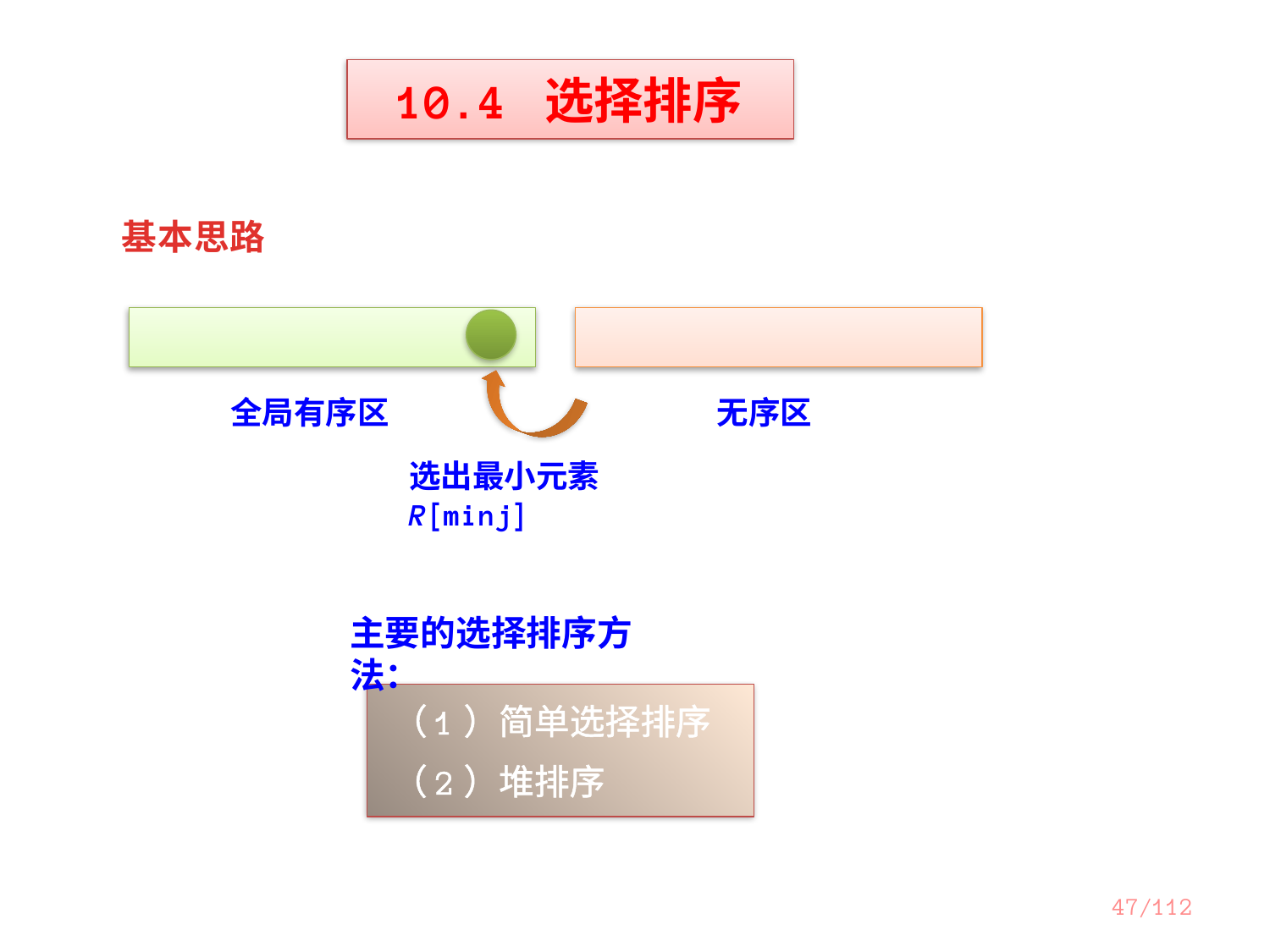

10.4 选择排序
基本思路

选出最小元素R[minj]
全局有序区
无序区
主要的选择排序方法：
（1）简单选择排序
（2）堆排序
47/112